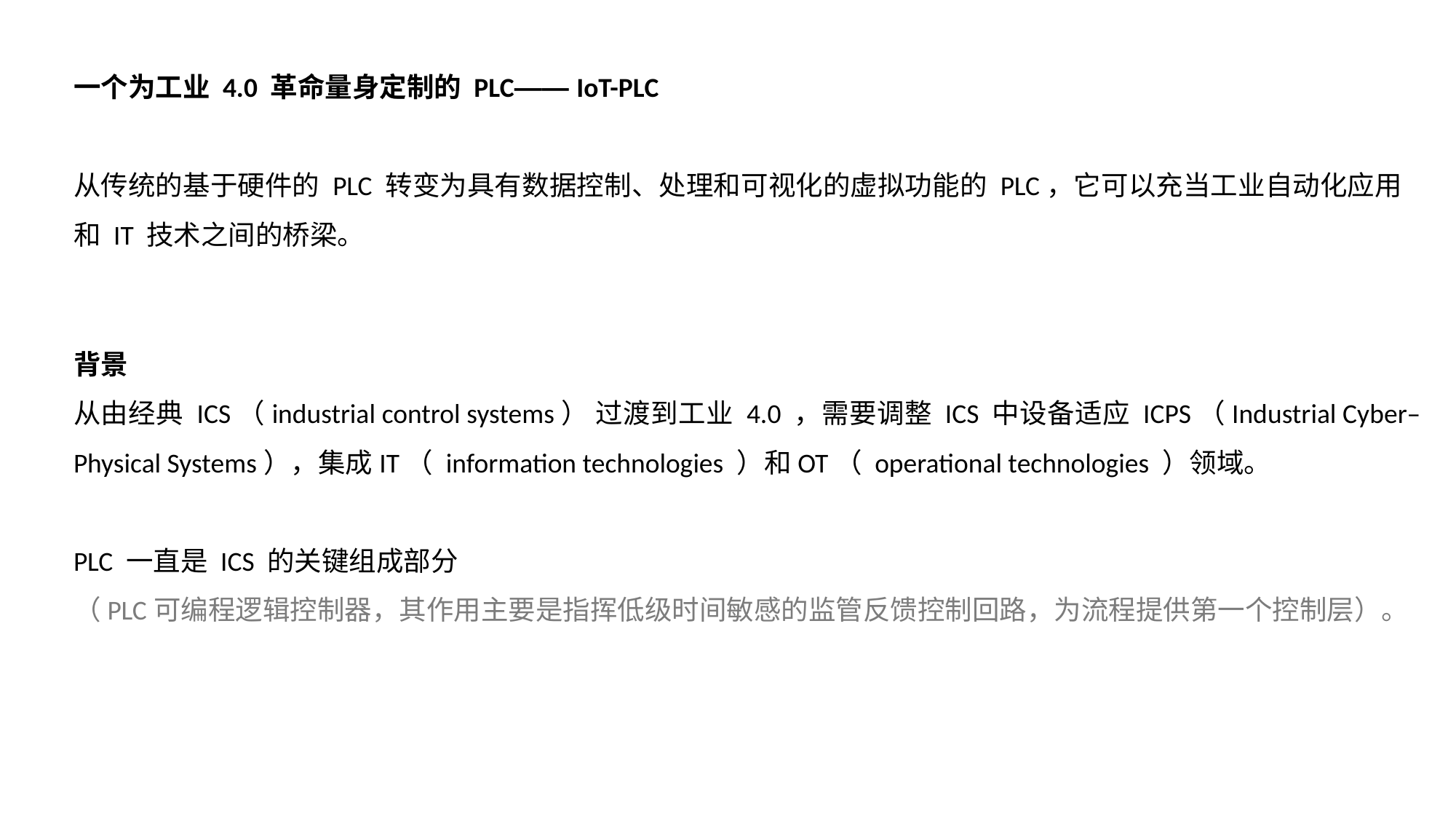

一个为工业 4.0 革命量身定制的 PLC—— IoT-PLC

从传统的基于硬件的 PLC 转变为具有数据控制、处理和可视化的虚拟功能的 PLC，它可以充当工业自动化应用和 IT 技术之间的桥梁。
背景
从由经典 ICS（industrial control systems） 过渡到工业 4.0 ，需要调整 ICS 中设备适应 ICPS（Industrial Cyber–Physical Systems），集成IT（ information technologies ）和OT（ operational technologies ）领域。

PLC 一直是 ICS 的关键组成部分
（PLC可编程逻辑控制器，其作用主要是指挥低级时间敏感的监管反馈控制回路，为流程提供第一个控制层）。